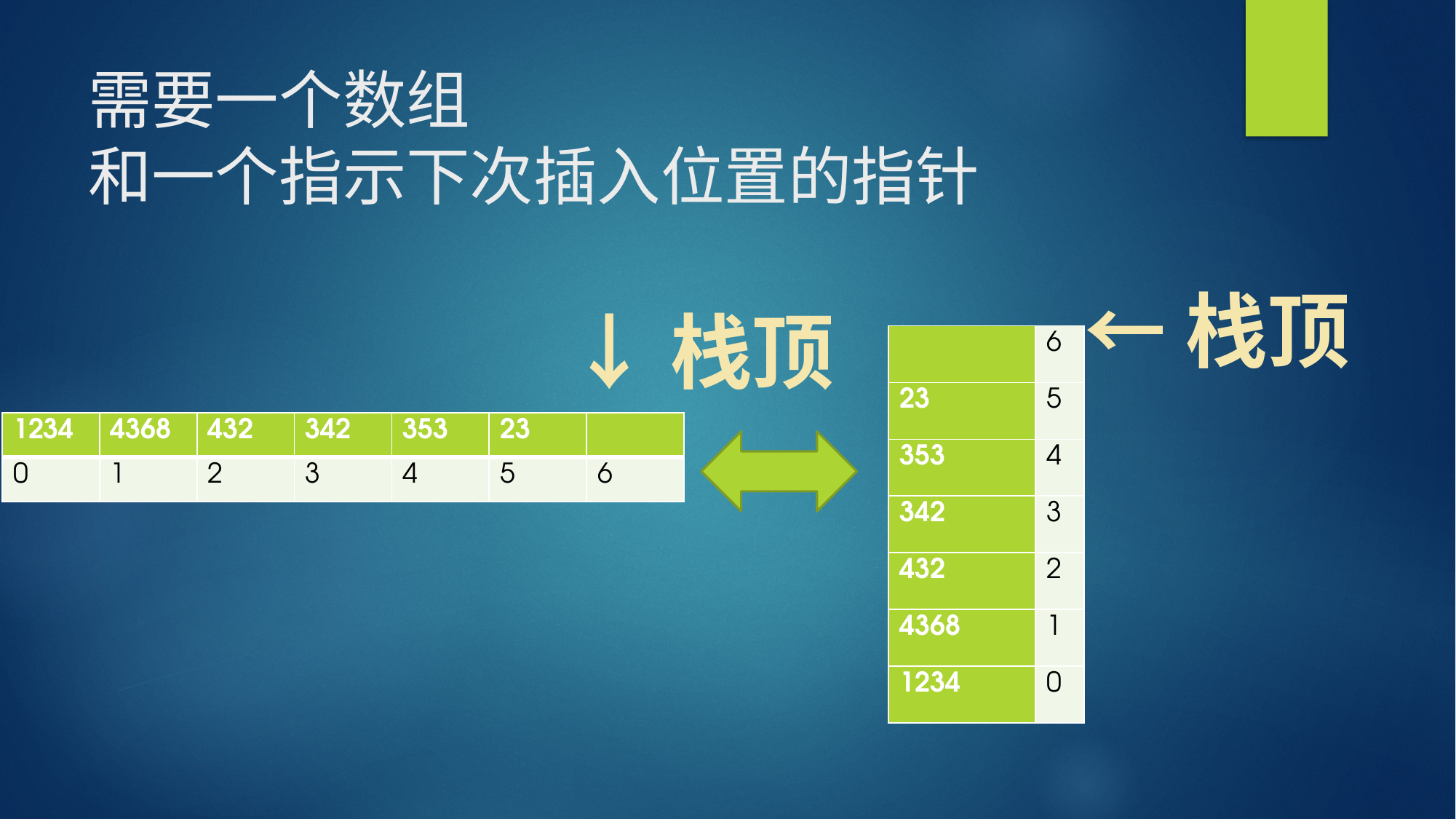

# 需要一个数组 和一个指示下次插入位置的指针
←栈顶
↓栈顶
|  | 6 |
| --- | --- |
| 23 | 5 |
| 353 | 4 |
| 342 | 3 |
| 432 | 2 |
| 4368 | 1 |
| 1234 | 0 |
| 1234 | 4368 | 432 | 342 | 353 | 23 |  |
| --- | --- | --- | --- | --- | --- | --- |
| 0 | 1 | 2 | 3 | 4 | 5 | 6 |